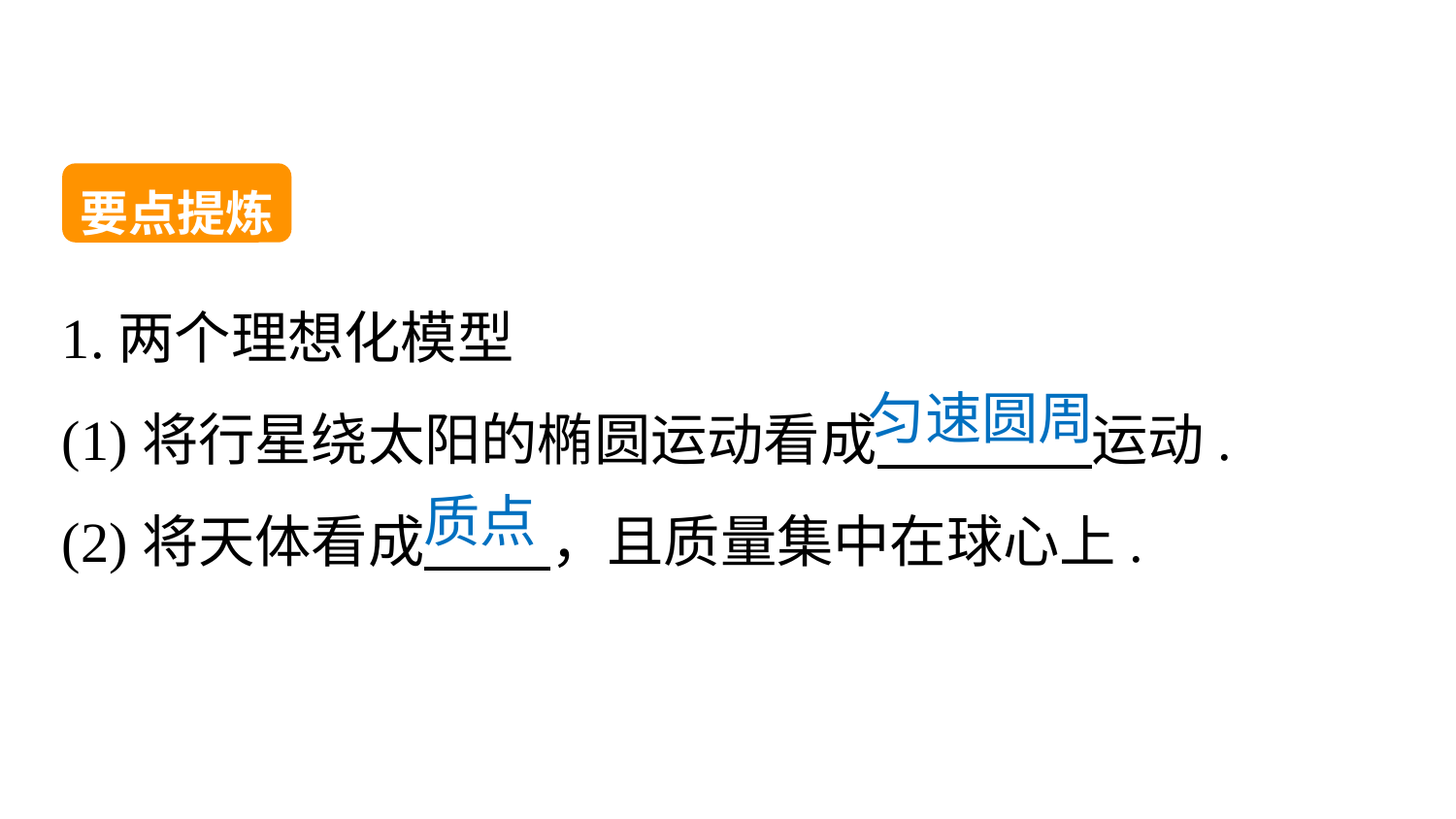

要点提炼
1.两个理想化模型
(1)将行星绕太阳的椭圆运动看成                 运动.
(2)将天体看成          ，且质量集中在球心上.
匀速圆周
质点